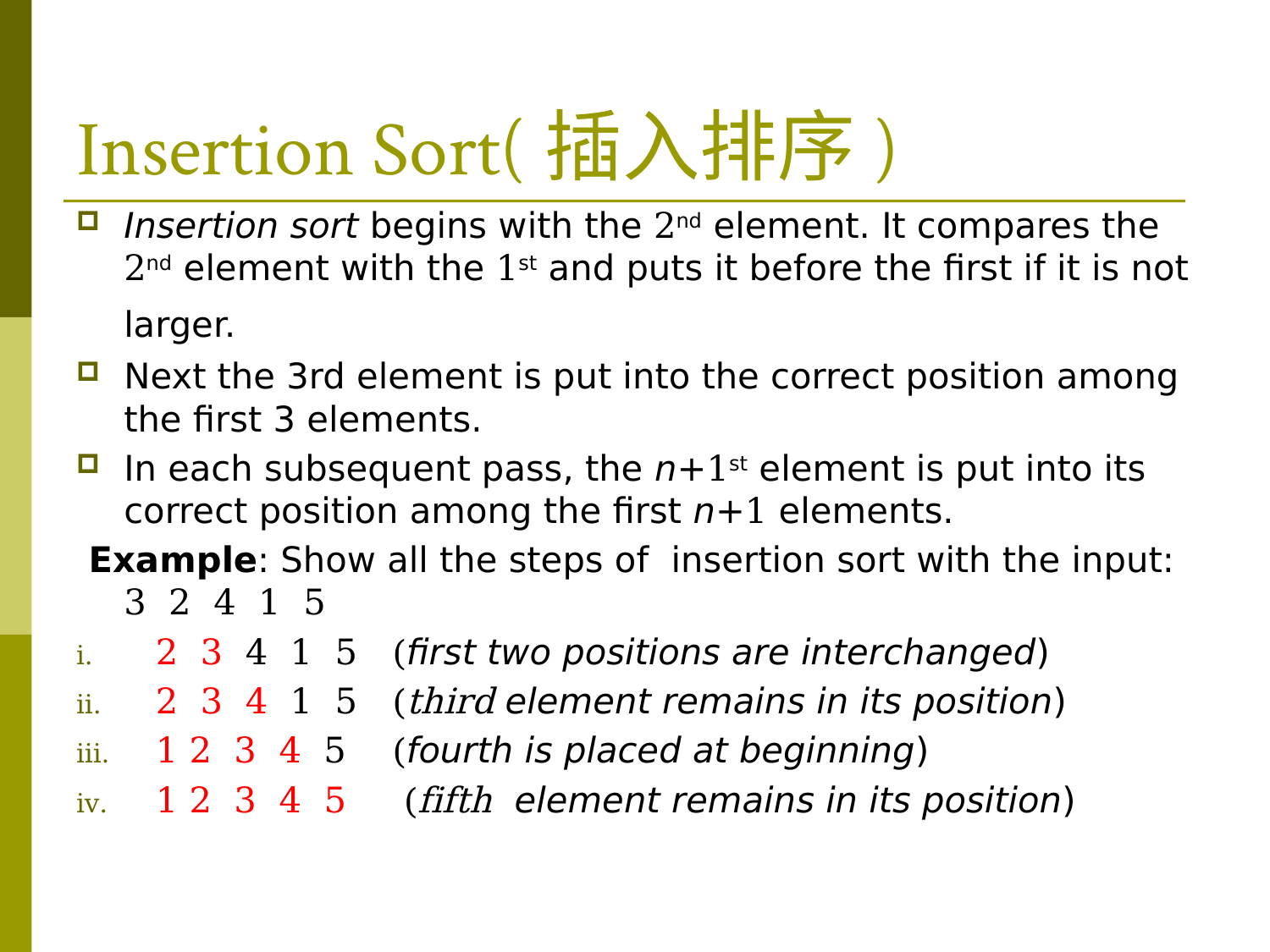

# Insertion Sort(插入排序)
Insertion sort begins with the 2nd element. It compares the 2nd element with the 1st and puts it before the first if it is not larger.
Next the 3rd element is put into the correct position among the first 3 elements.
In each subsequent pass, the n+1st element is put into its correct position among the first n+1 elements.
 Example: Show all the steps of  insertion sort with the input:  3  2  4  1  5
2  3  4  1  5   (first two positions are interchanged)
2  3  4  1  5   (third element remains in its position)
1 2  3  4  5    (fourth is placed at beginning)
1 2  3  4  5     (fifth  element remains in its position)